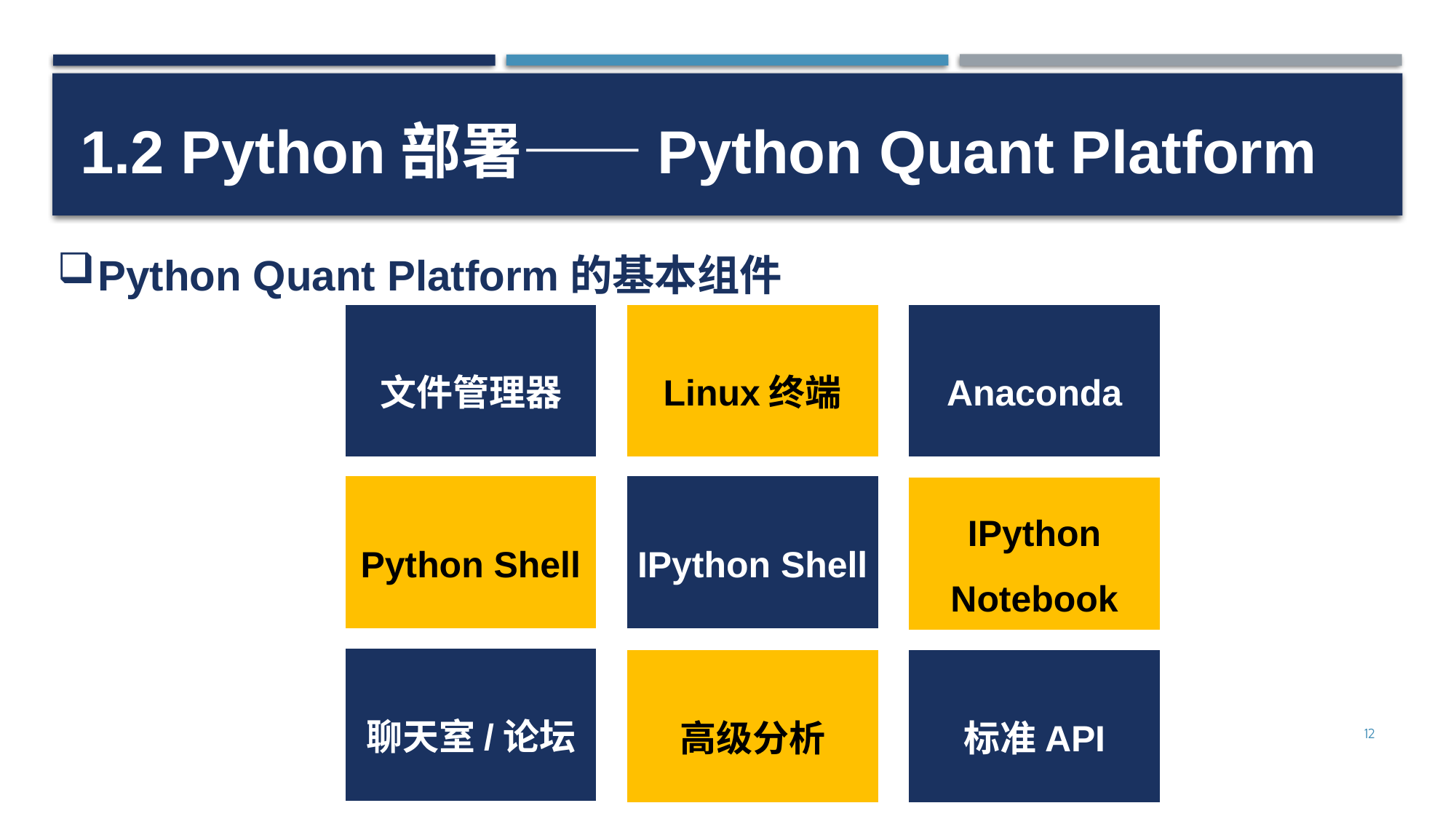

1.2 Python部署——Python Quant Platform
Python Quant Platform的基本组件
文件管理器
Linux终端
Anaconda
Python Shell
IPython Shell
IPython Notebook
聊天室/论坛
高级分析
标准API
12